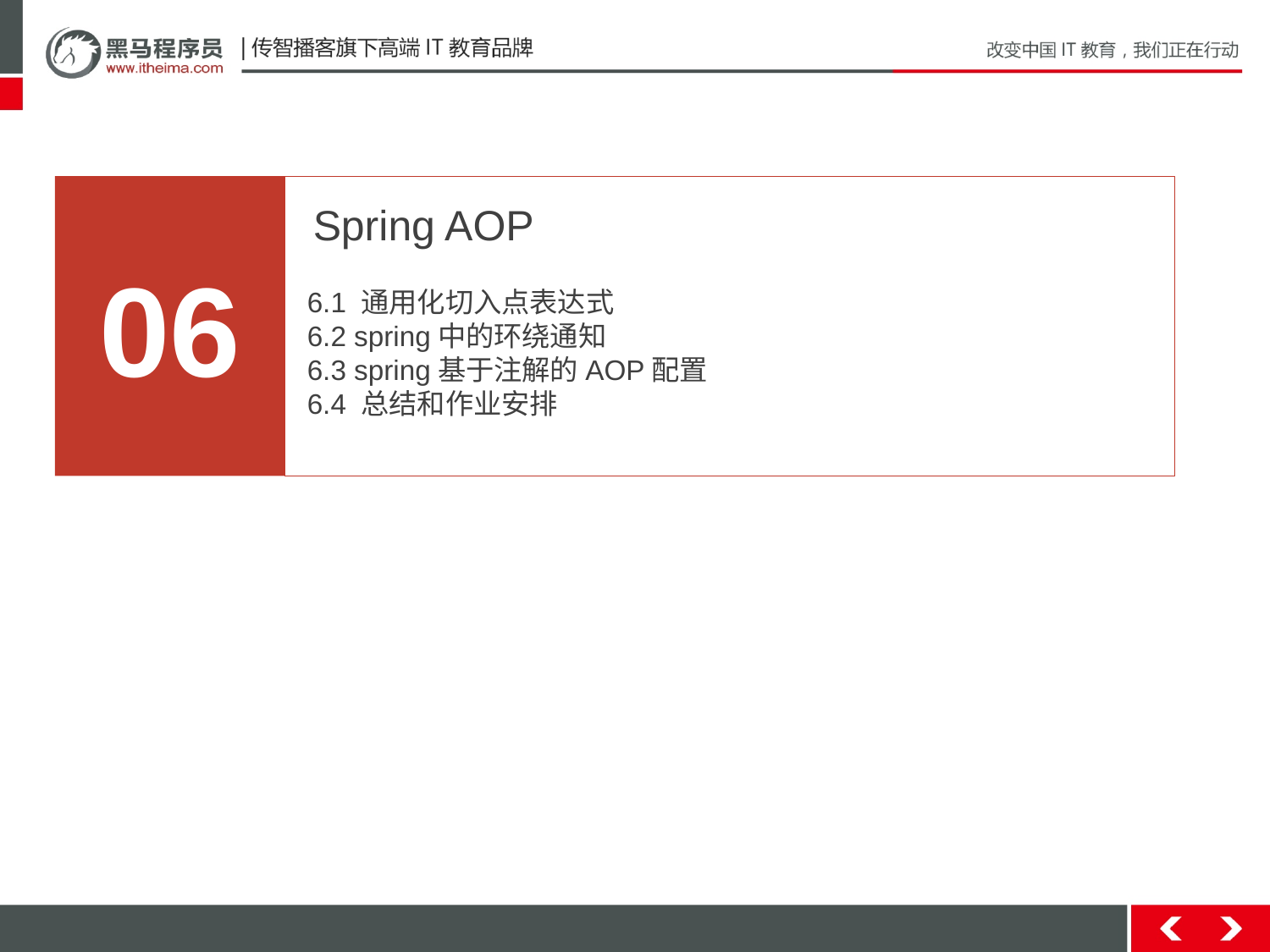

06

Spring AOP
6.1 通用化切入点表达式
6.2 spring中的环绕通知
6.3 spring基于注解的AOP配置
6.4 总结和作业安排